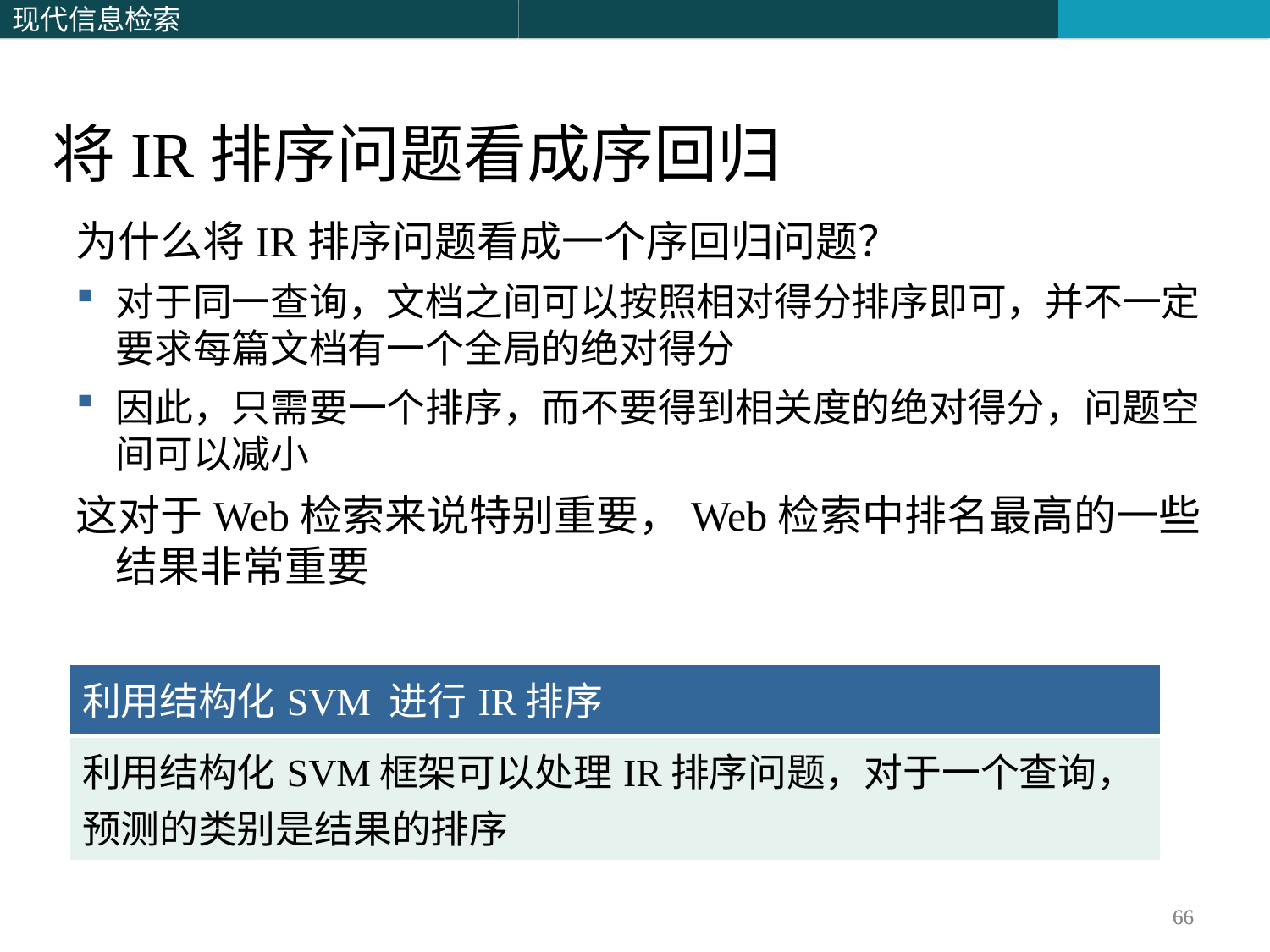

将IR排序问题看成序回归
为什么将IR排序问题看成一个序回归问题？
对于同一查询，文档之间可以按照相对得分排序即可，并不一定要求每篇文档有一个全局的绝对得分
因此，只需要一个排序，而不要得到相关度的绝对得分，问题空间可以减小
这对于Web检索来说特别重要，Web检索中排名最高的一些结果非常重要
| 利用结构化SVM 进行IR排序 |
| --- |
| 利用结构化SVM框架可以处理IR排序问题，对于一个查询，预测的类别是结果的排序 |
66
66